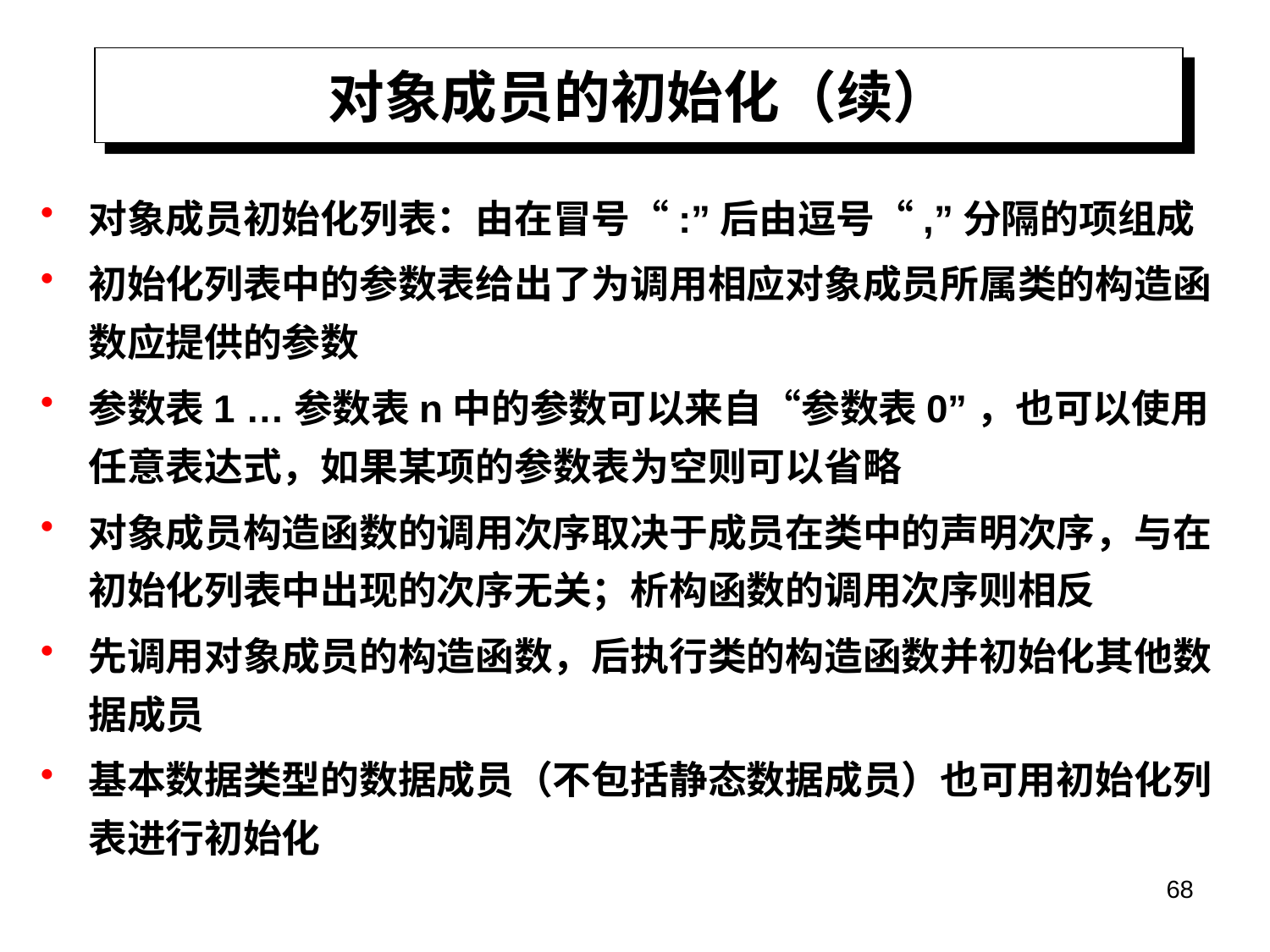

# 对象成员的初始化（续）
对象成员初始化列表：由在冒号“:”后由逗号“,”分隔的项组成
初始化列表中的参数表给出了为调用相应对象成员所属类的构造函数应提供的参数
参数表1 …参数表n中的参数可以来自“参数表0”，也可以使用任意表达式，如果某项的参数表为空则可以省略
对象成员构造函数的调用次序取决于成员在类中的声明次序，与在初始化列表中出现的次序无关；析构函数的调用次序则相反
先调用对象成员的构造函数，后执行类的构造函数并初始化其他数据成员
基本数据类型的数据成员（不包括静态数据成员）也可用初始化列表进行初始化
68